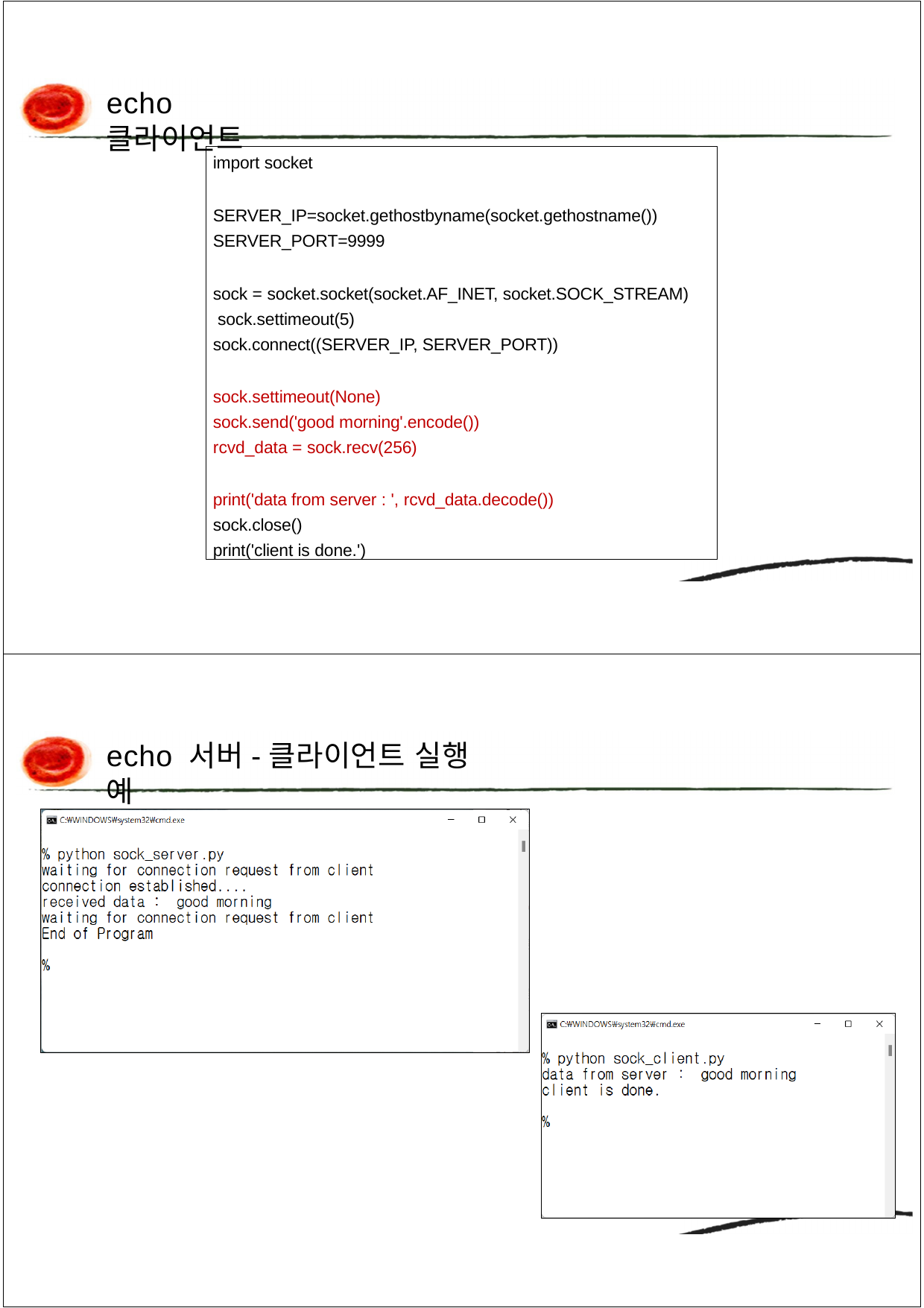

echo 클라이언트
import socket

SERVER_IP=socket.gethostbyname(socket.gethostname())
SERVER_PORT=9999

sock = socket.socket(socket.AF_INET, socket.SOCK_STREAM)  sock.settimeout(5)
sock.connect((SERVER_IP, SERVER_PORT))

sock.settimeout(None)  sock.send('good morning'.encode())  rcvd_data = sock.recv(256)

print('data from server : ', rcvd_data.decode())  sock.close()
print('client is done.')

echo 서버-클라이언트 실행 예